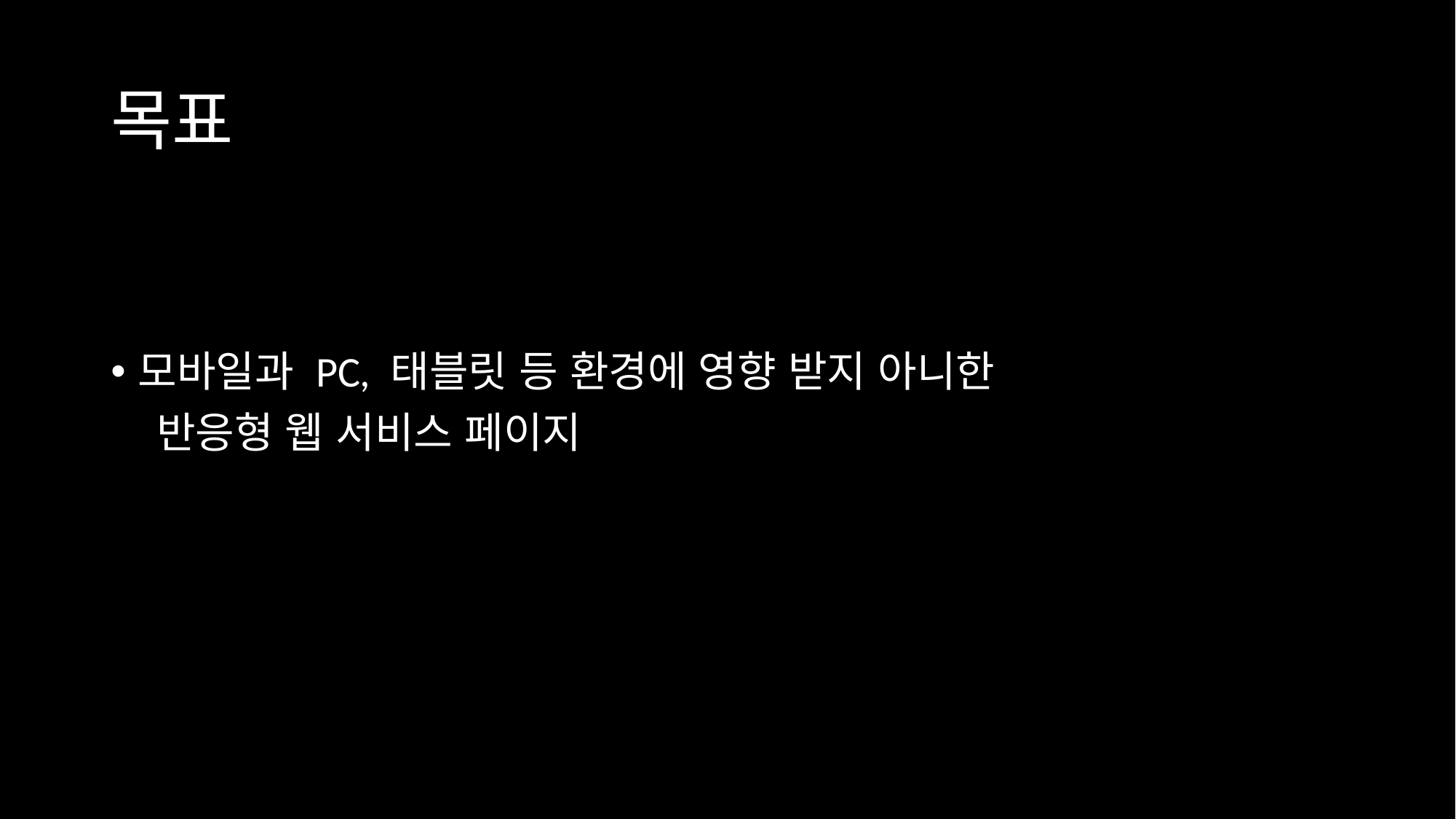

# 목표

모바일과 PC, 태블릿 등 환경에 영향 받지 아니한
   반응형 웹 서비스 페이지